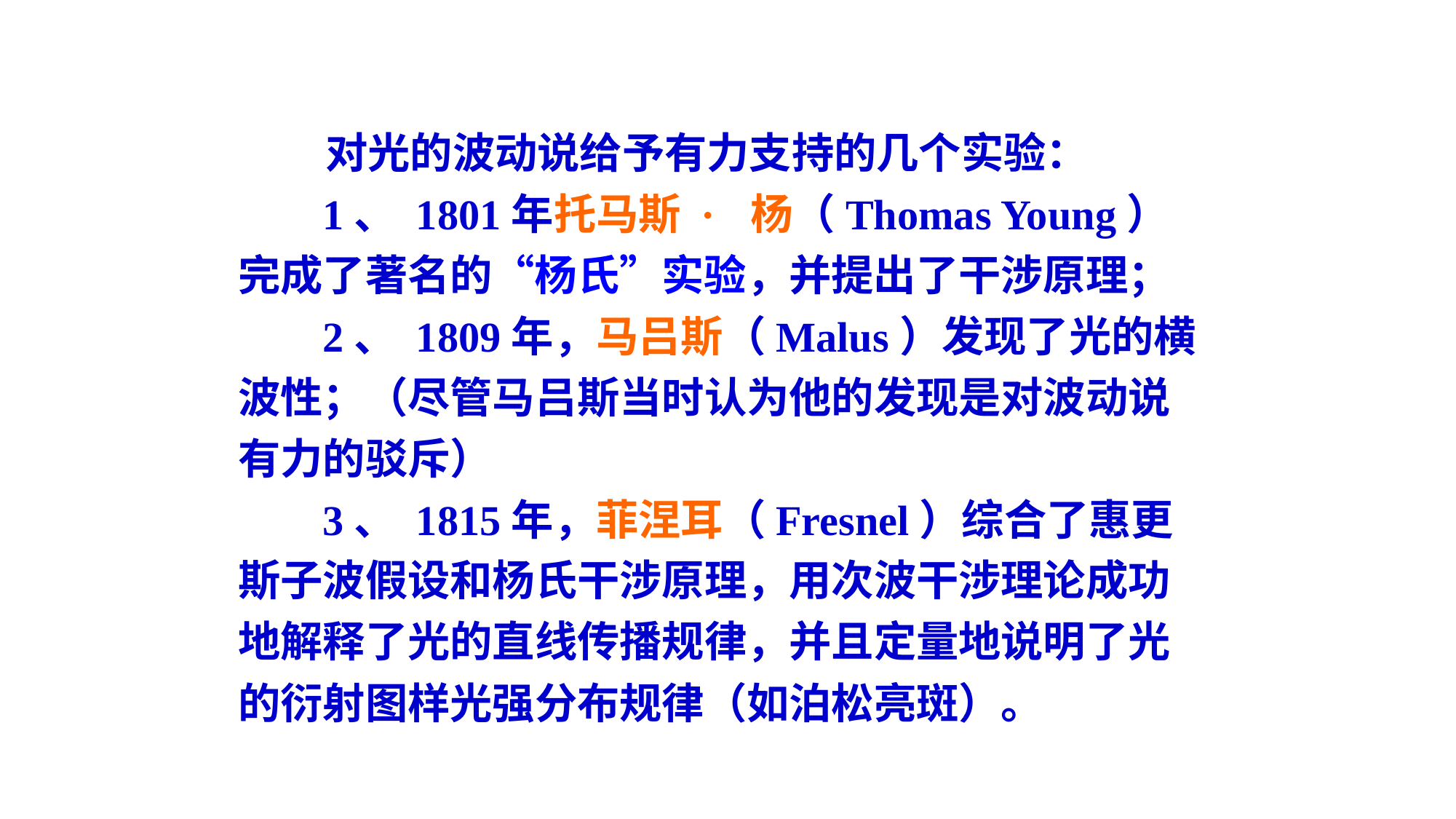

对光的波动说给予有力支持的几个实验：
        1、 1801年托马斯 · 杨（Thomas Young）完成了著名的“杨氏”实验，并提出了干涉原理；
        2、 1809年，马吕斯（Malus）发现了光的横波性；（尽管马吕斯当时认为他的发现是对波动说有力的驳斥）
        3、 1815年，菲涅耳（Fresnel）综合了惠更斯子波假设和杨氏干涉原理，用次波干涉理论成功地解释了光的直线传播规律，并且定量地说明了光的衍射图样光强分布规律（如泊松亮斑）。